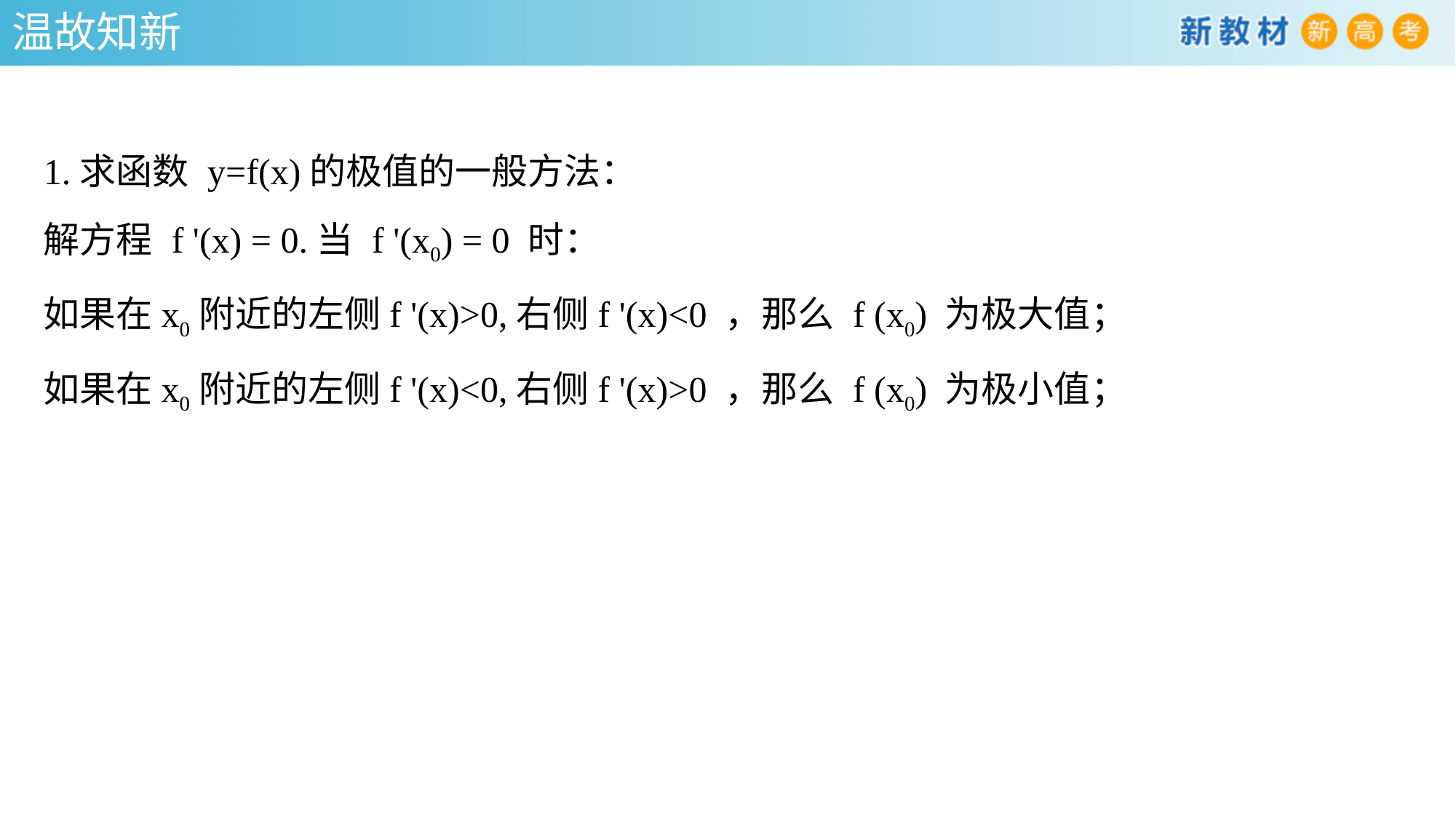

温故知新
1.求函数 y=f(x)的极值的一般方法：
解方程 f '(x) = 0.当 f '(x0) = 0 时：
如果在x0附近的左侧f '(x)>0,右侧f '(x)<0 ，那么 f (x0) 为极大值；
如果在x0附近的左侧f '(x)<0,右侧f '(x)>0 ，那么 f (x0) 为极小值；